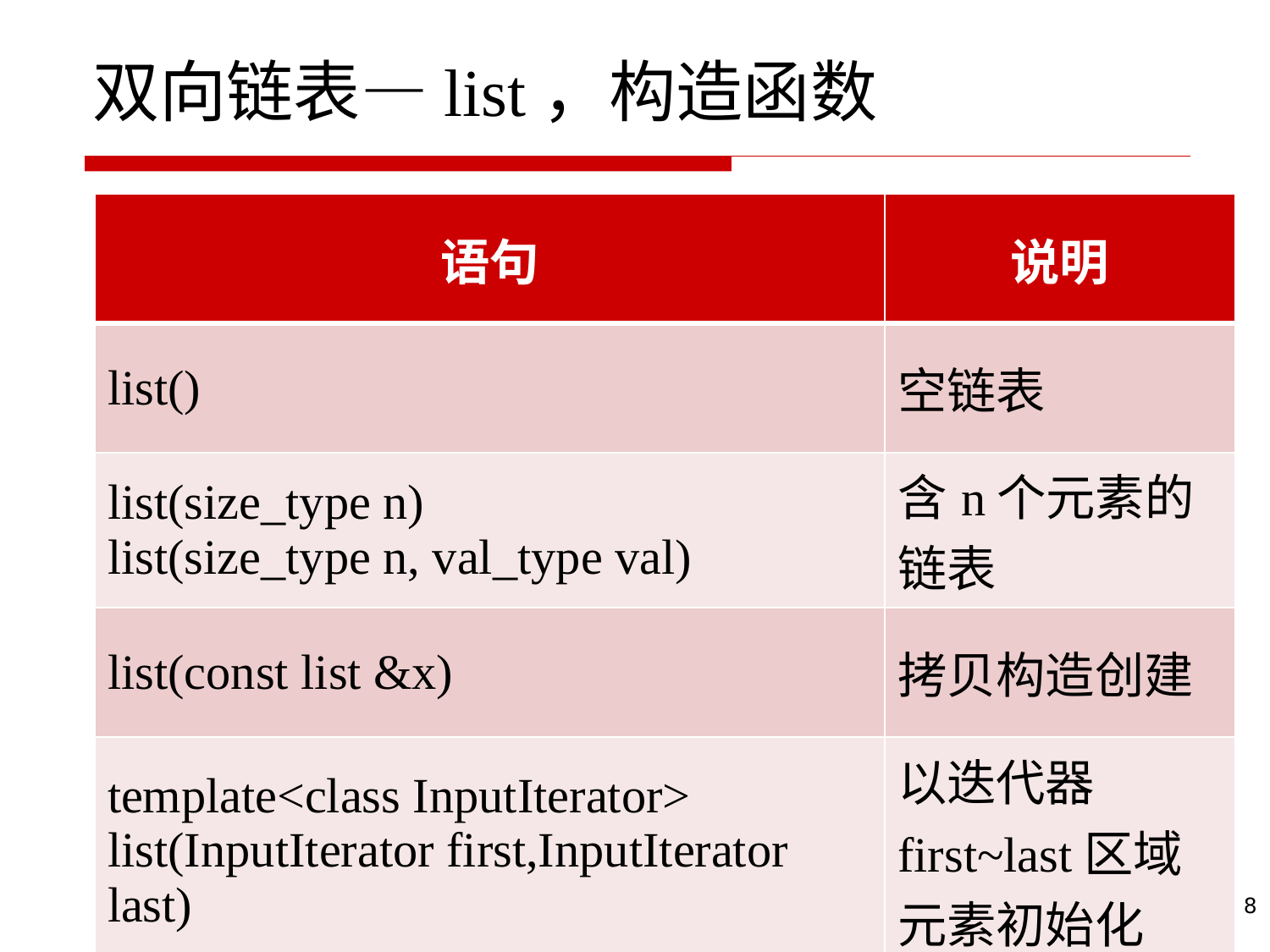

# 双向链表—list，构造函数

| 语句 | 说明 |
| --- | --- |
| list() | 空链表 |
| list(size\_type n) list(size\_type n, val\_type val) | 含n个元素的链表 |
| list(const list &x) | 拷贝构造创建 |
| template<class InputIterator> list(InputIterator first,InputIterator last) | 以迭代器first~last区域元素初始化 |
8